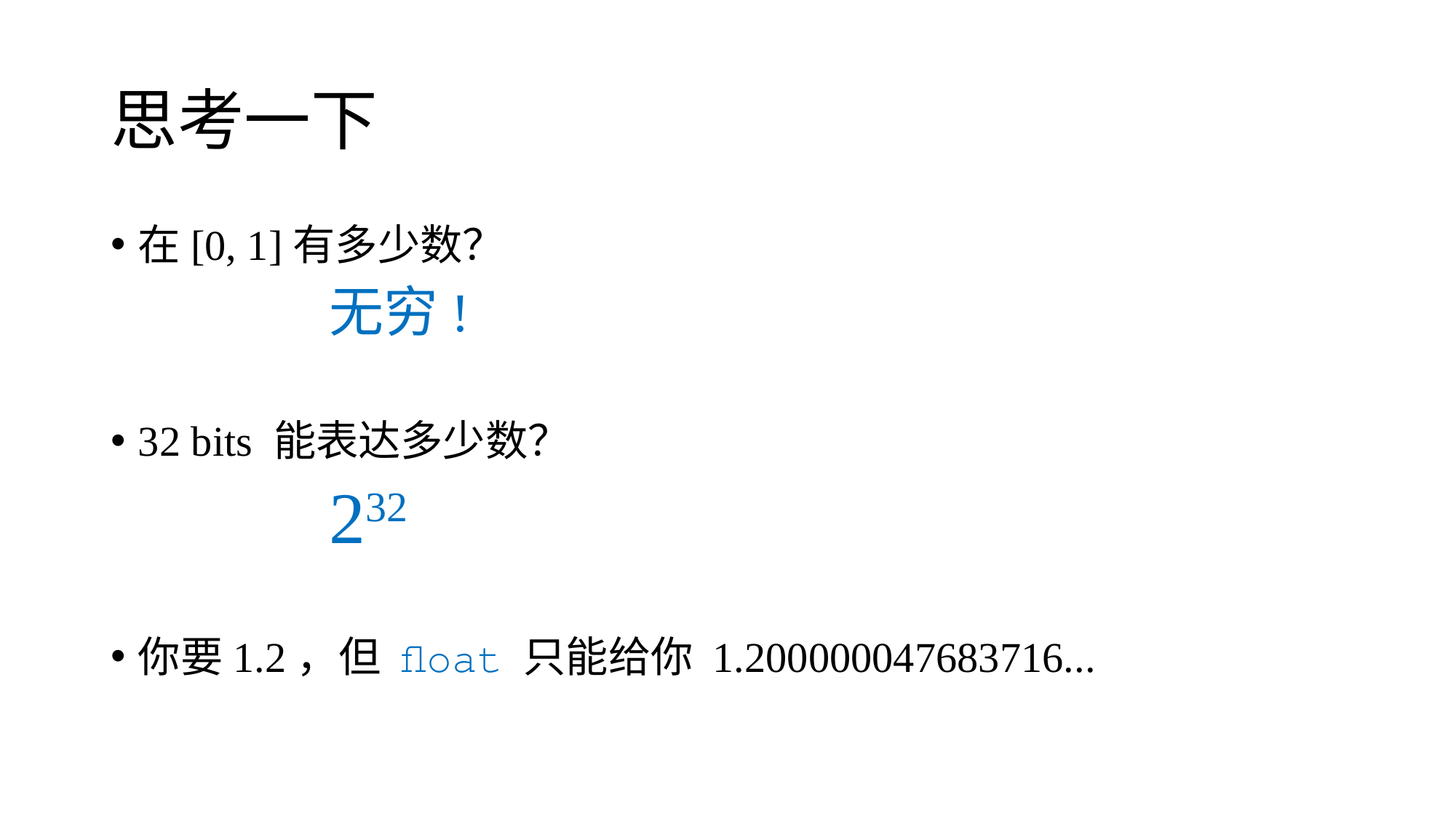

# 思考一下
在[0, 1]有多少数？
		无穷!

32 bits 能表达多少数？
		232

你要1.2，但 float 只能给你 1.200000047683716...